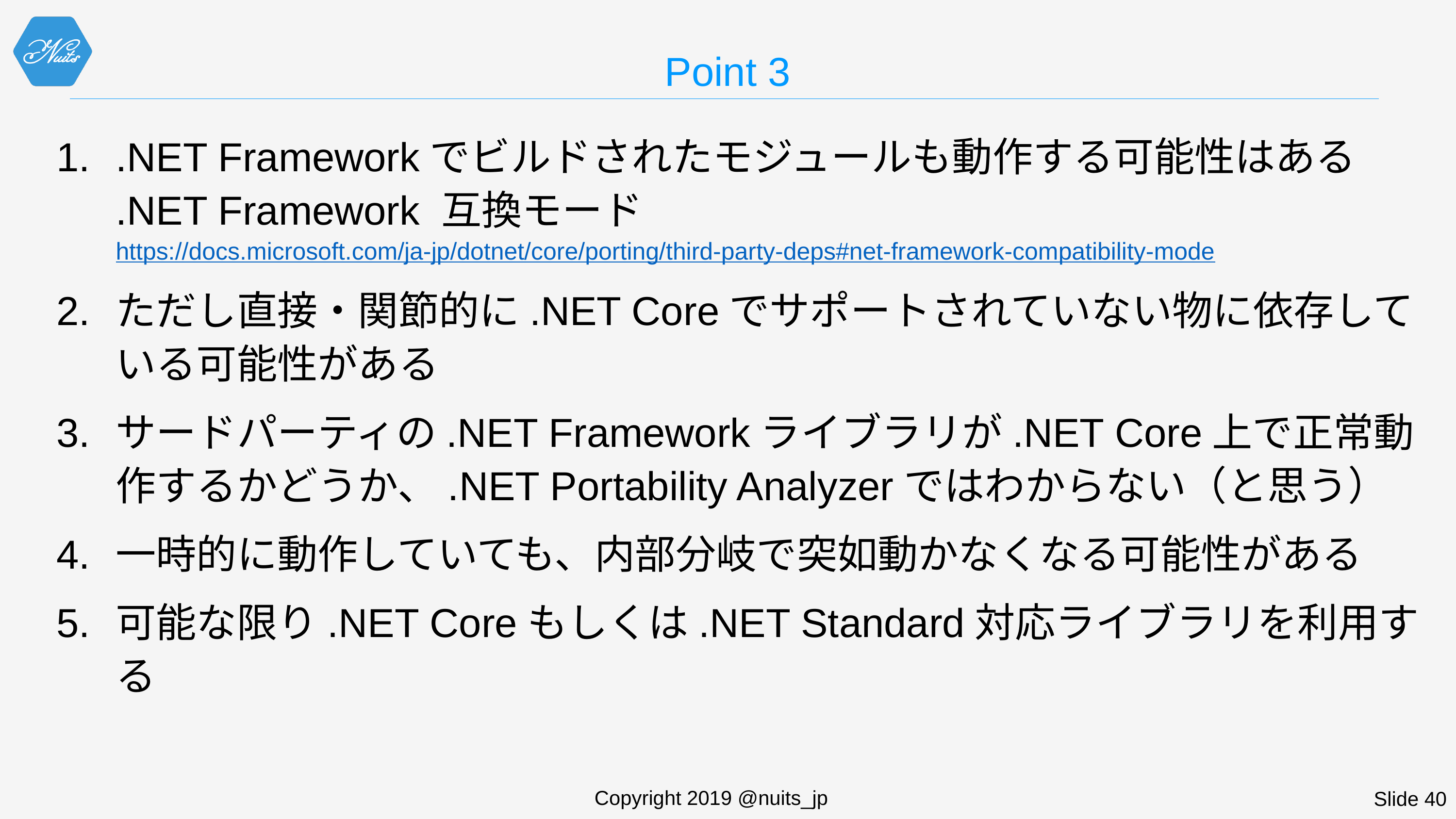

# Point 3
.NET Frameworkでビルドされたモジュールも動作する可能性はある
.NET Framework 互換モード
https://docs.microsoft.com/ja-jp/dotnet/core/porting/third-party-deps#net-framework-compatibility-mode
ただし直接・関節的に.NET Coreでサポートされていない物に依存している可能性がある
サードパーティの.NET Frameworkライブラリが.NET Core上で正常動作するかどうか、.NET Portability Analyzerではわからない（と思う）
一時的に動作していても、内部分岐で突如動かなくなる可能性がある
可能な限り.NET Coreもしくは.NET Standard対応ライブラリを利用する
Copyright 2019 @nuits_jp
Slide 40